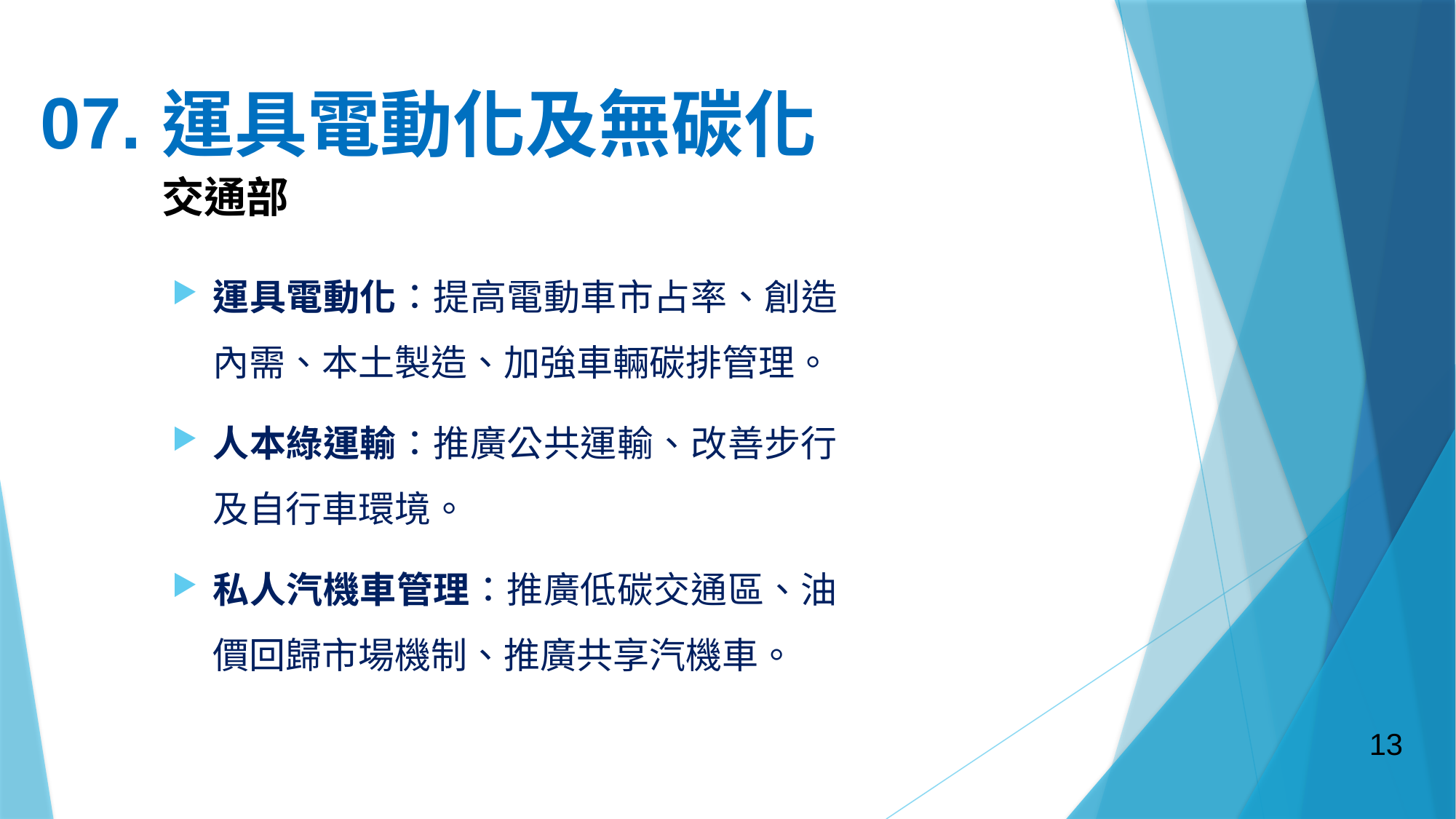

07.
# 運具電動化及無碳化
交通部
運具電動化：提高電動車市占率、創造內需、本土製造、加強車輛碳排管理。
人本綠運輸：推廣公共運輸、改善步行及自行車環境。
私人汽機車管理：推廣低碳交通區、油價回歸市場機制、推廣共享汽機車。
13